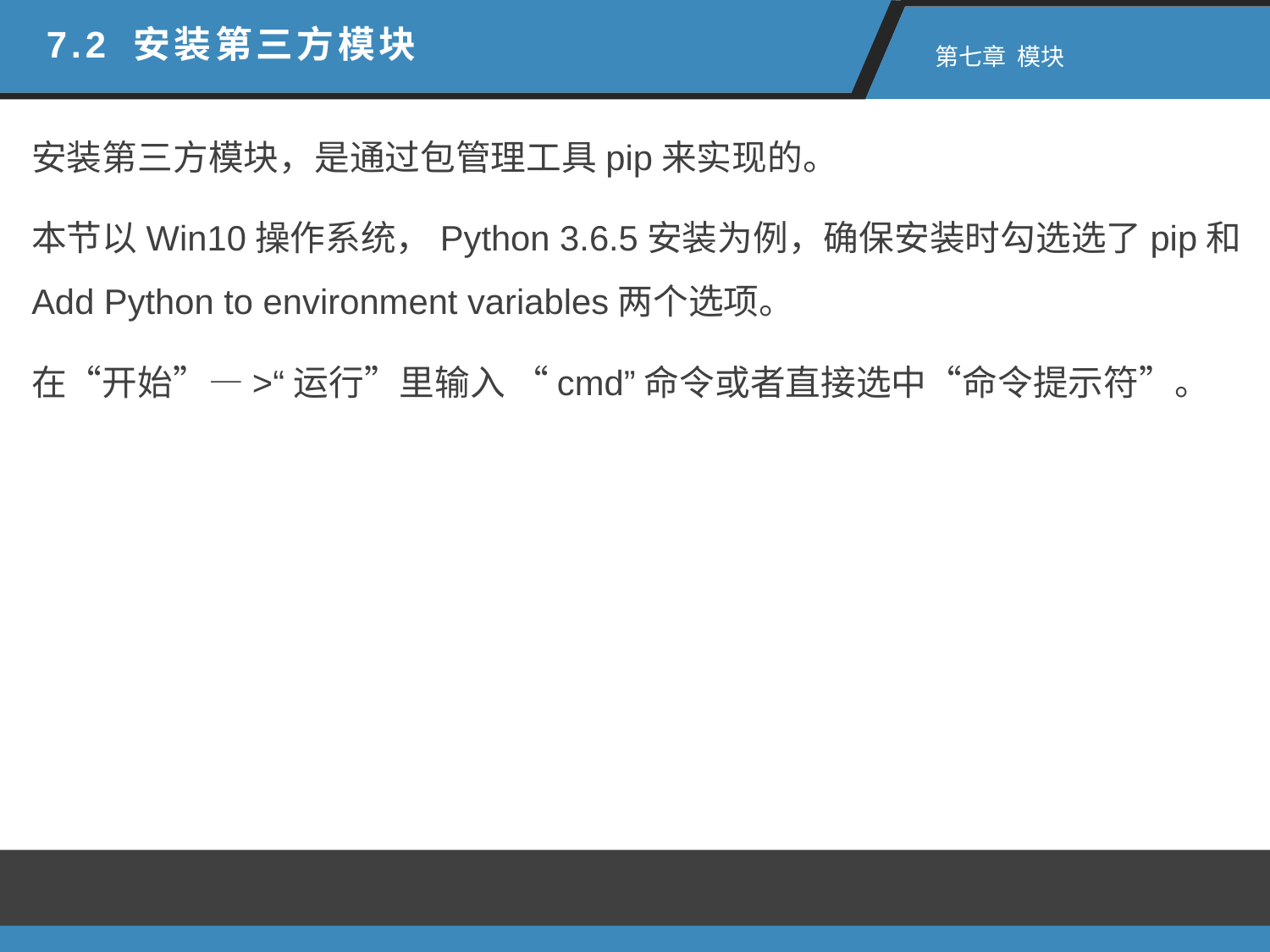

7.2 安装第三方模块
  第七章  模块
安装第三方模块，是通过包管理工具pip来实现的。
本节以Win10操作系统，Python 3.6.5安装为例，确保安装时勾选选了pip和Add Python to environment variables两个选项。
在“开始”—>“运行”里输入 “cmd”命令或者直接选中“命令提示符”。